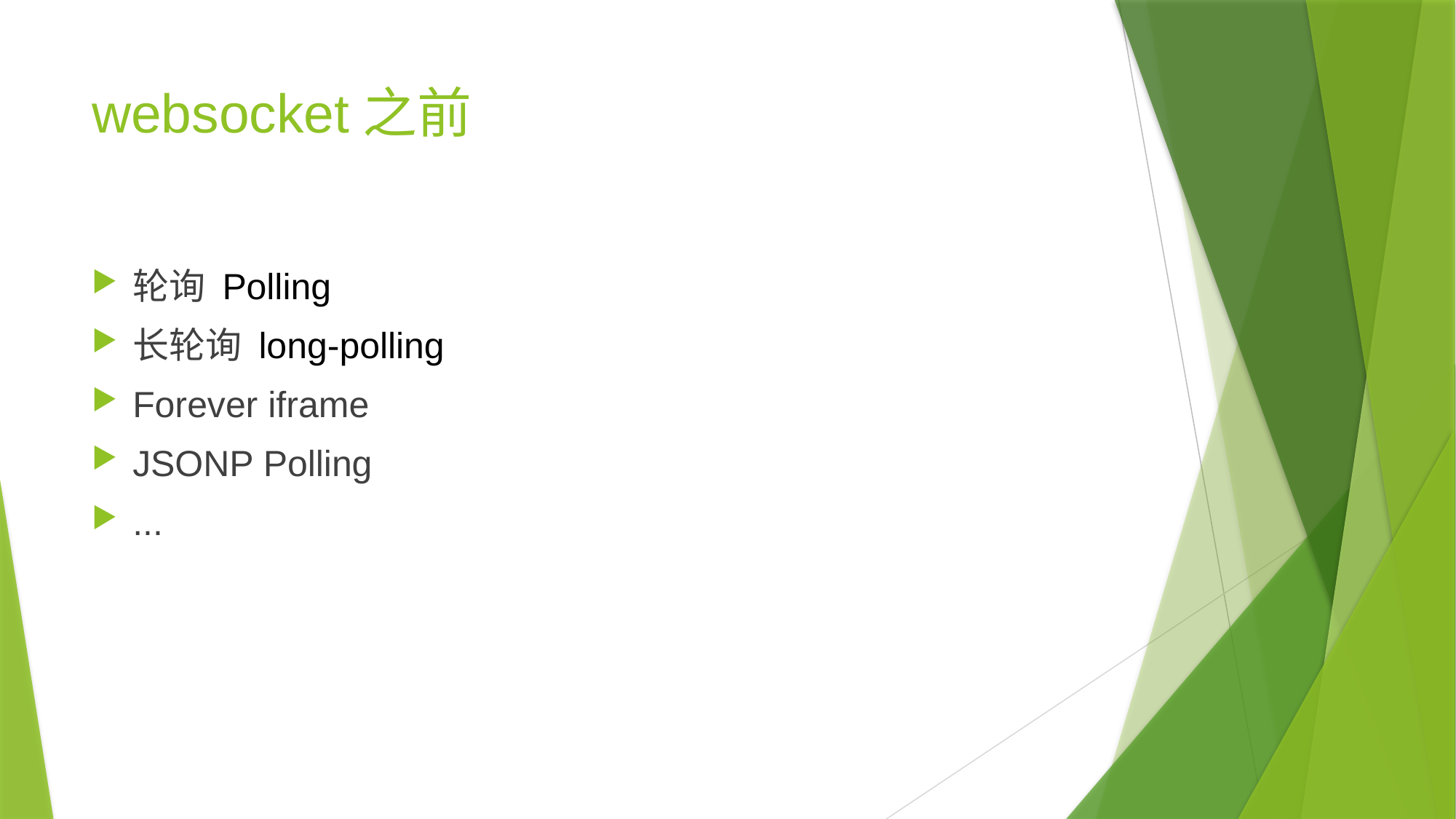

# websocket之前
轮询 Polling
长轮询 long-polling
Forever iframe
JSONP Polling
...